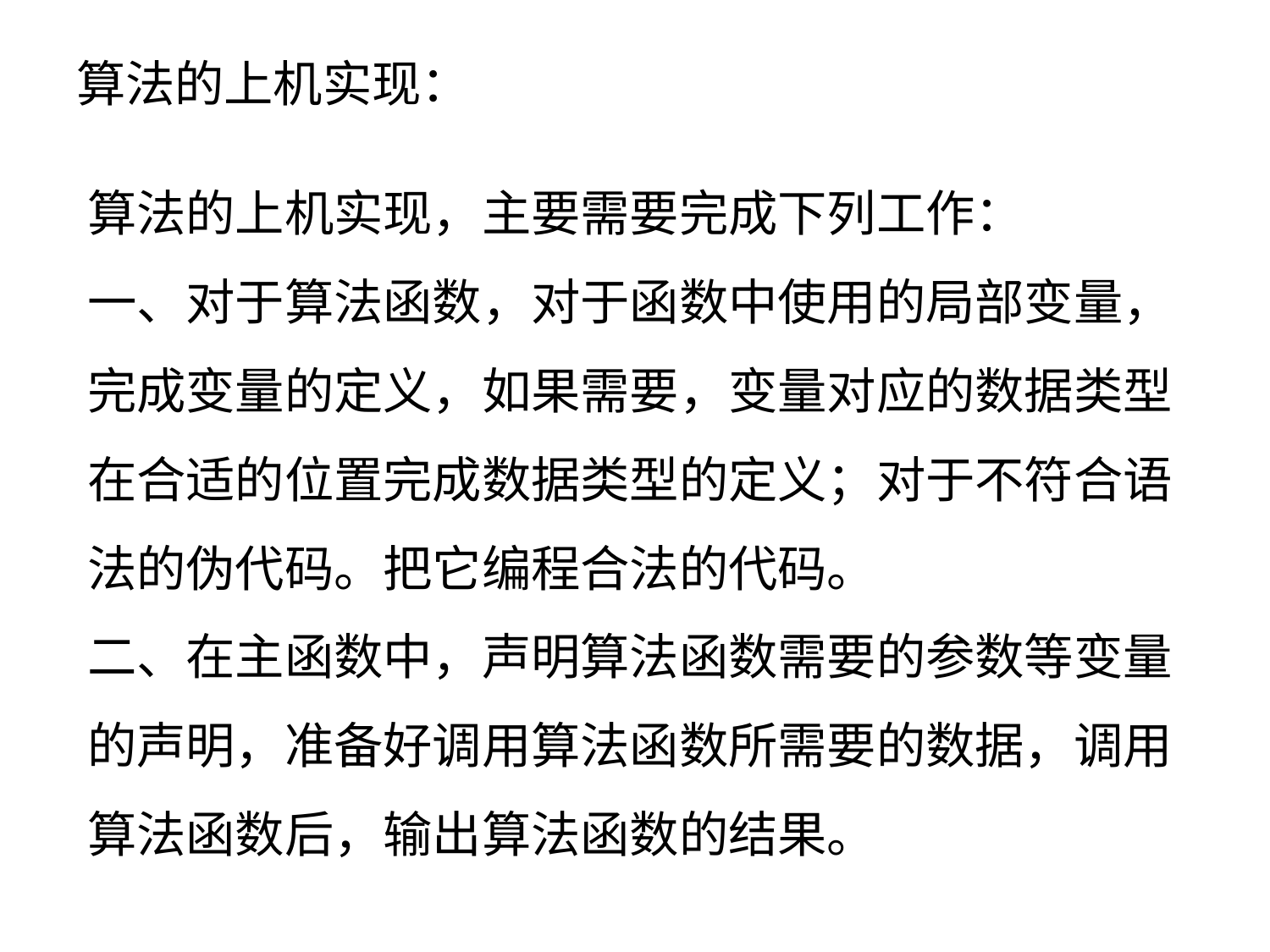

# 算法的上机实现：
算法的上机实现，主要需要完成下列工作：
一、对于算法函数，对于函数中使用的局部变量，完成变量的定义，如果需要，变量对应的数据类型在合适的位置完成数据类型的定义；对于不符合语法的伪代码。把它编程合法的代码。
二、在主函数中，声明算法函数需要的参数等变量的声明，准备好调用算法函数所需要的数据，调用算法函数后，输出算法函数的结果。